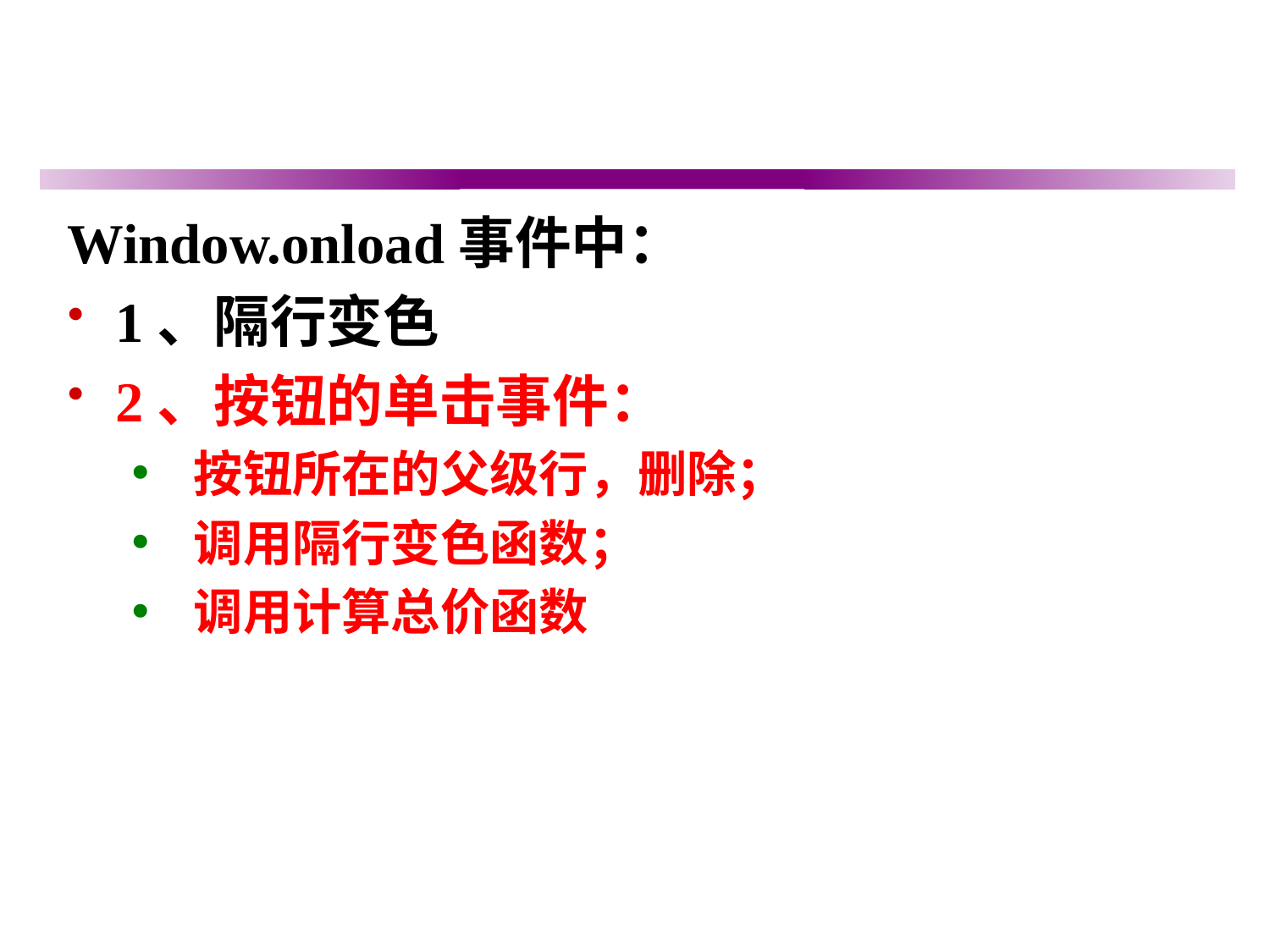

#
Window.onload事件中：
1、隔行变色
2、按钮的单击事件：
 按钮所在的父级行，删除；
 调用隔行变色函数；
 调用计算总价函数